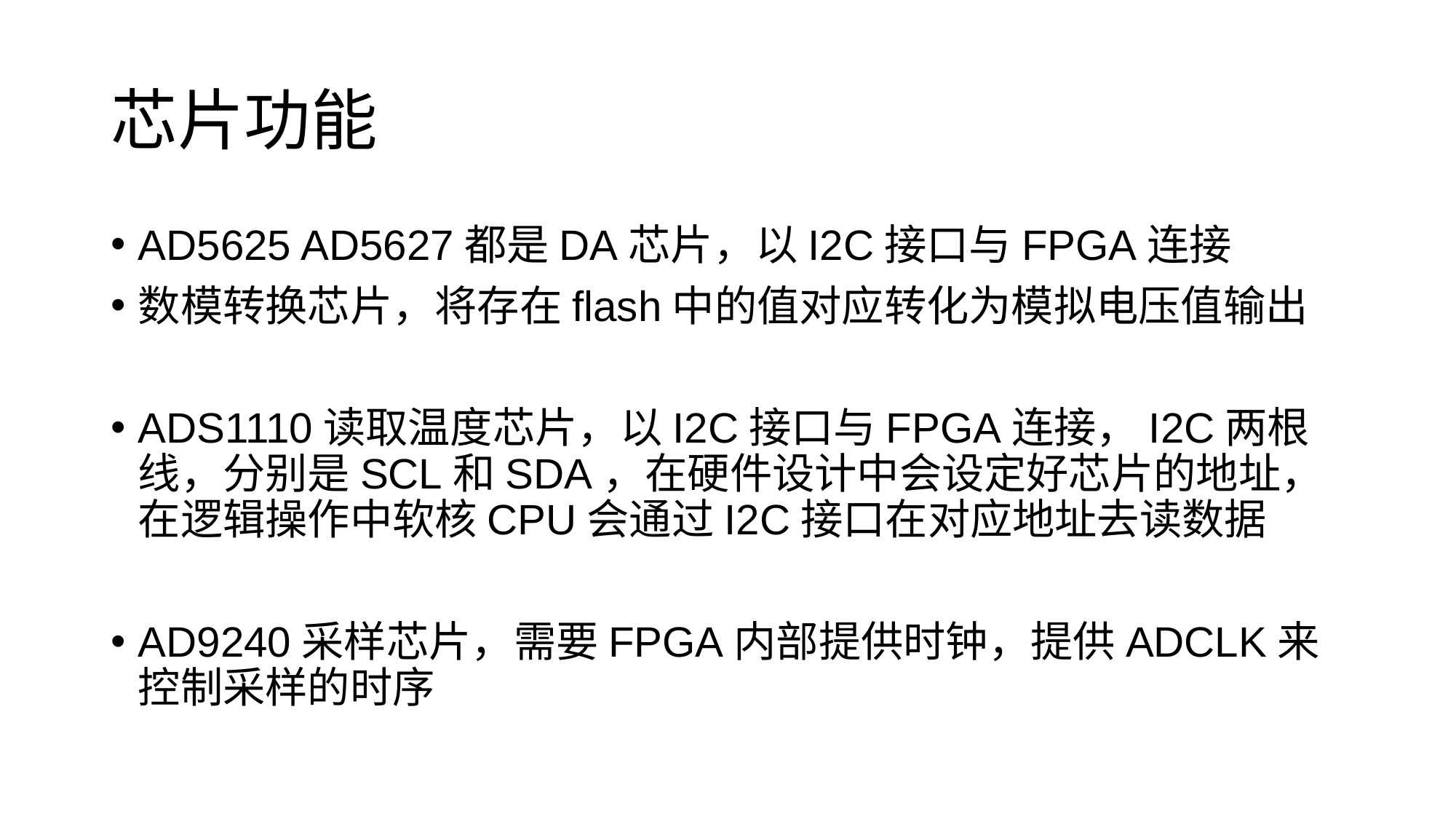

# 芯片功能
AD5625 AD5627都是DA芯片，以I2C接口与FPGA连接
数模转换芯片，将存在flash中的值对应转化为模拟电压值输出

ADS1110读取温度芯片，以I2C接口与FPGA连接，I2C两根线，分别是SCL和SDA，在硬件设计中会设定好芯片的地址，在逻辑操作中软核CPU会通过I2C接口在对应地址去读数据

AD9240采样芯片，需要FPGA内部提供时钟，提供ADCLK来控制采样的时序